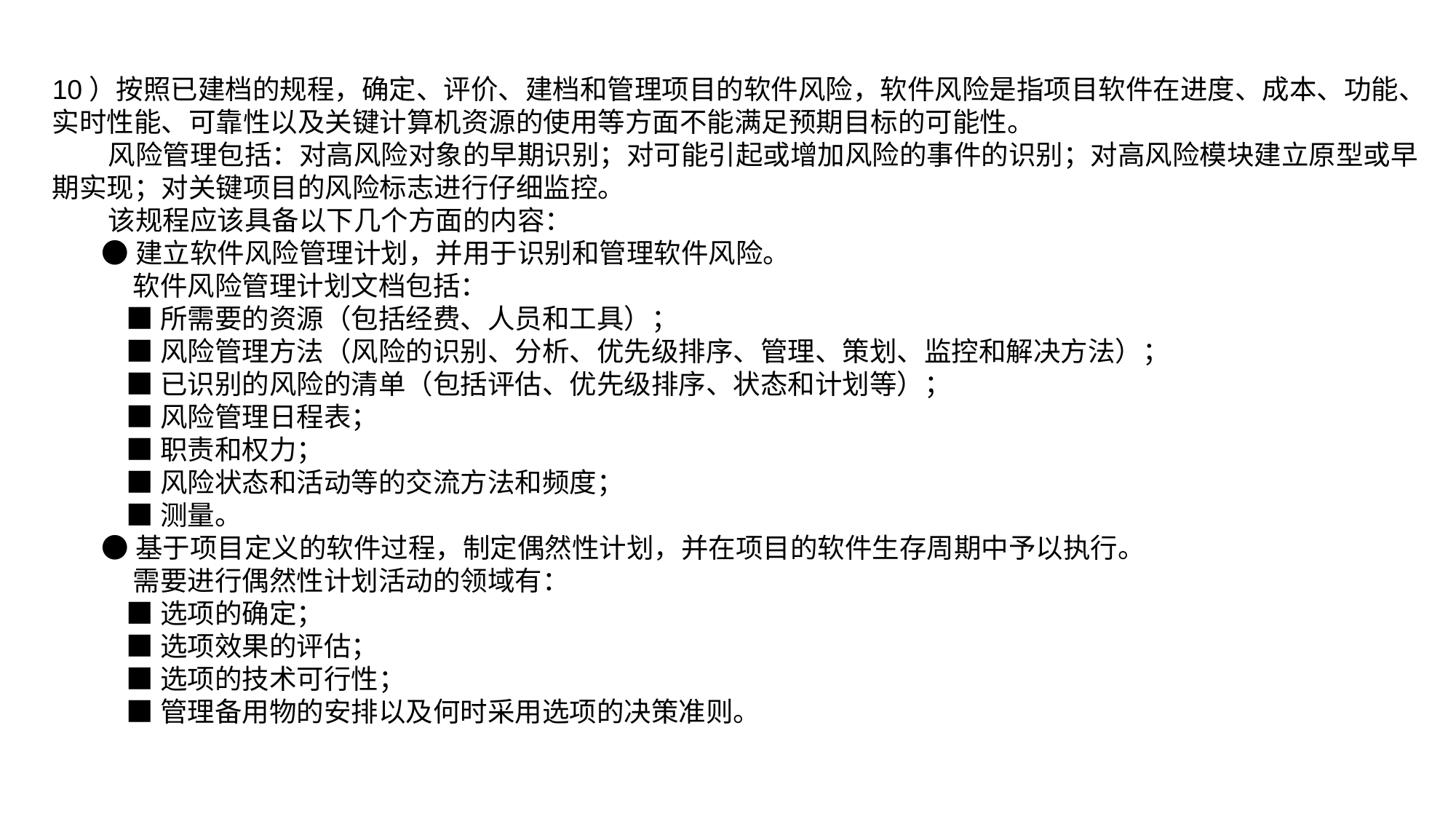

10）按照已建档的规程，确定、评价、建档和管理项目的软件风险，软件风险是指项目软件在进度、成本、功能、实时性能、可靠性以及关键计算机资源的使用等方面不能满足预期目标的可能性。
        风险管理包括：对高风险对象的早期识别；对可能引起或增加风险的事件的识别；对高风险模块建立原型或早期实现；对关键项目的风险标志进行仔细监控。
        该规程应该具备以下几个方面的内容：
        ●建立软件风险管理计划，并用于识别和管理软件风险。
            软件风险管理计划文档包括：
            ■所需要的资源（包括经费、人员和工具）；
            ■风险管理方法（风险的识别、分析、优先级排序、管理、策划、监控和解决方法）；
            ■已识别的风险的清单（包括评估、优先级排序、状态和计划等）；
            ■风险管理日程表；
            ■职责和权力；
            ■风险状态和活动等的交流方法和频度；
            ■测量。
        ●基于项目定义的软件过程，制定偶然性计划，并在项目的软件生存周期中予以执行。
            需要进行偶然性计划活动的领域有：
            ■选项的确定；
            ■选项效果的评估；
            ■选项的技术可行性；
            ■管理备用物的安排以及何时采用选项的决策准则。